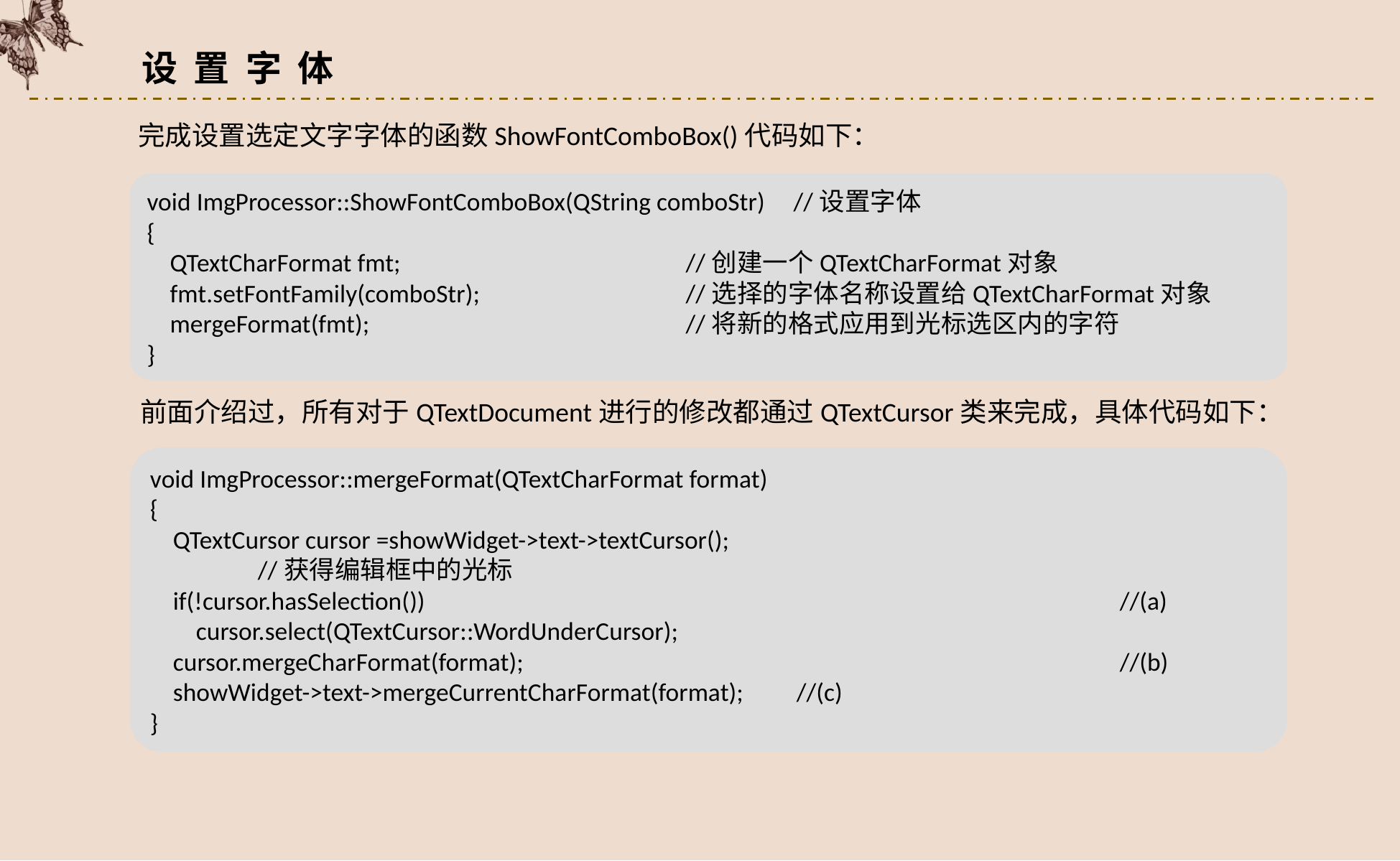

设  置  字  体
完成设置选定文字字体的函数ShowFontComboBox()代码如下：
void ImgProcessor::ShowFontComboBox(QString comboStr)	//设置字体
{
    QTextCharFormat fmt;			//创建一个QTextCharFormat对象
    fmt.setFontFamily(comboStr);		//选择的字体名称设置给QTextCharFormat对象
    mergeFormat(fmt);     		 	//将新的格式应用到光标选区内的字符
}
前面介绍过，所有对于QTextDocument进行的修改都通过QTextCursor类来完成，具体代码如下：
void ImgProcessor::mergeFormat(QTextCharFormat format)
{
    QTextCursor cursor =showWidget->text->textCursor();
	//获得编辑框中的光标
    if(!cursor.hasSelection())							//(a)
        cursor.select(QTextCursor::WordUnderCursor);
    cursor.mergeCharFormat(format);						//(b)
    showWidget->text->mergeCurrentCharFormat(format);	//(c)
}